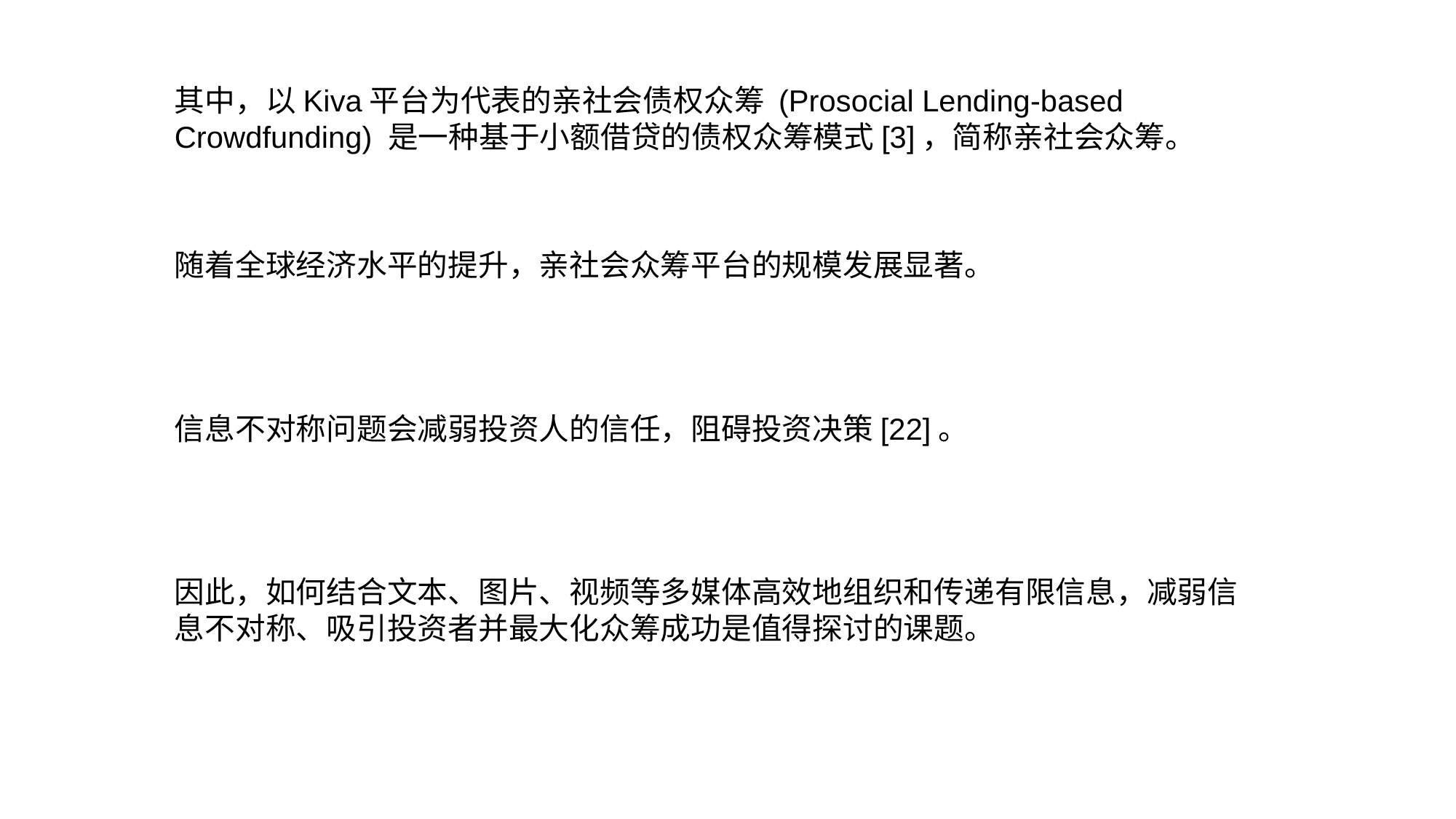

其中，以Kiva平台为代表的亲社会债权众筹 (Prosocial Lending-based Crowdfunding) 是一种基于小额借贷的债权众筹模式[3]，简称亲社会众筹。

随着全球经济水平的提升，亲社会众筹平台的规模发展显著。
信息不对称问题会减弱投资人的信任，阻碍投资决策[22]。
因此，如何结合文本、图片、视频等多媒体高效地组织和传递有限信息，减弱信息不对称、吸引投资者并最大化众筹成功是值得探讨的课题。